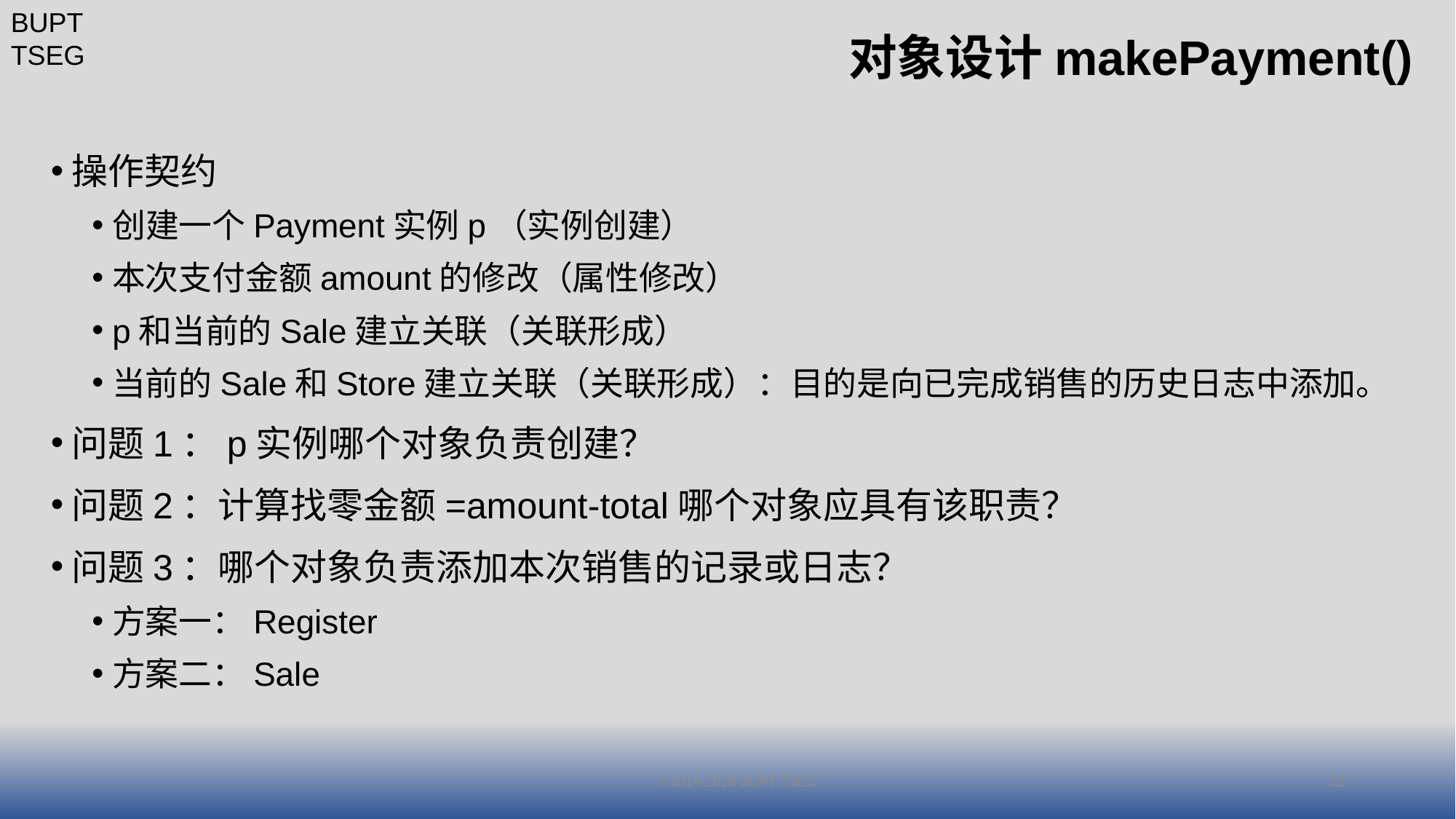

# 对象设计makePayment()
操作契约
创建一个Payment实例p（实例创建）
本次支付金额amount的修改（属性修改）
p和当前的Sale建立关联（关联形成）
当前的Sale和Store建立关联（关联形成）：目的是向已完成销售的历史日志中添加。
问题1：p实例哪个对象负责创建？
问题2：计算找零金额=amount-total哪个对象应具有该职责？
问题3：哪个对象负责添加本次销售的记录或日志？
方案一：Register
方案二：Sale
© 2014-2018 BUPT TSEG
32